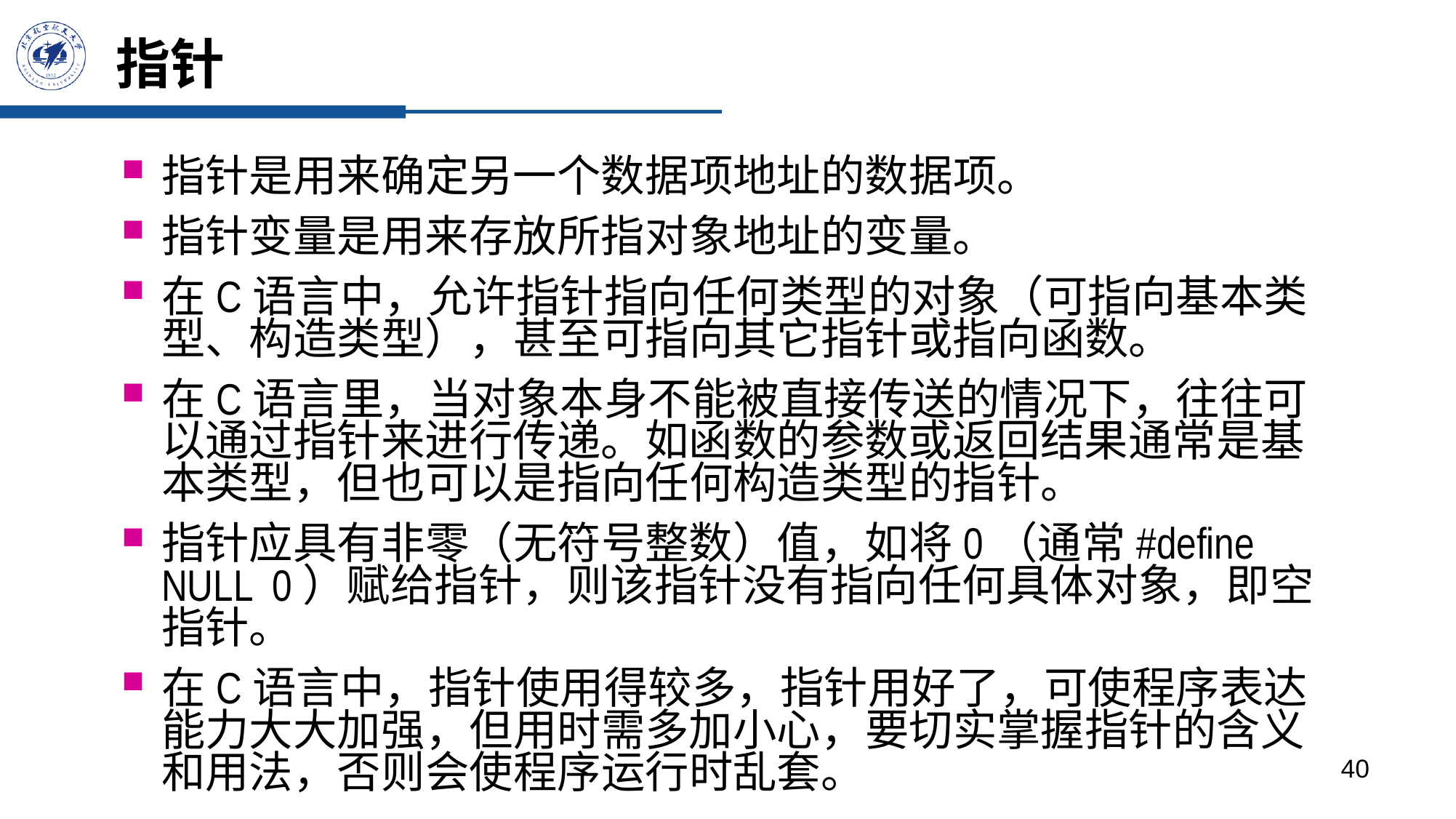

# 指针
指针是用来确定另一个数据项地址的数据项。
指针变量是用来存放所指对象地址的变量。
在C语言中，允许指针指向任何类型的对象（可指向基本类型、构造类型），甚至可指向其它指针或指向函数。
在C语言里，当对象本身不能被直接传送的情况下，往往可以通过指针来进行传递。如函数的参数或返回结果通常是基本类型，但也可以是指向任何构造类型的指针。
指针应具有非零（无符号整数）值，如将0（通常#define NULL  0）赋给指针，则该指针没有指向任何具体对象，即空指针。
在C语言中，指针使用得较多，指针用好了，可使程序表达能力大大加强，但用时需多加小心，要切实掌握指针的含义和用法，否则会使程序运行时乱套。
40